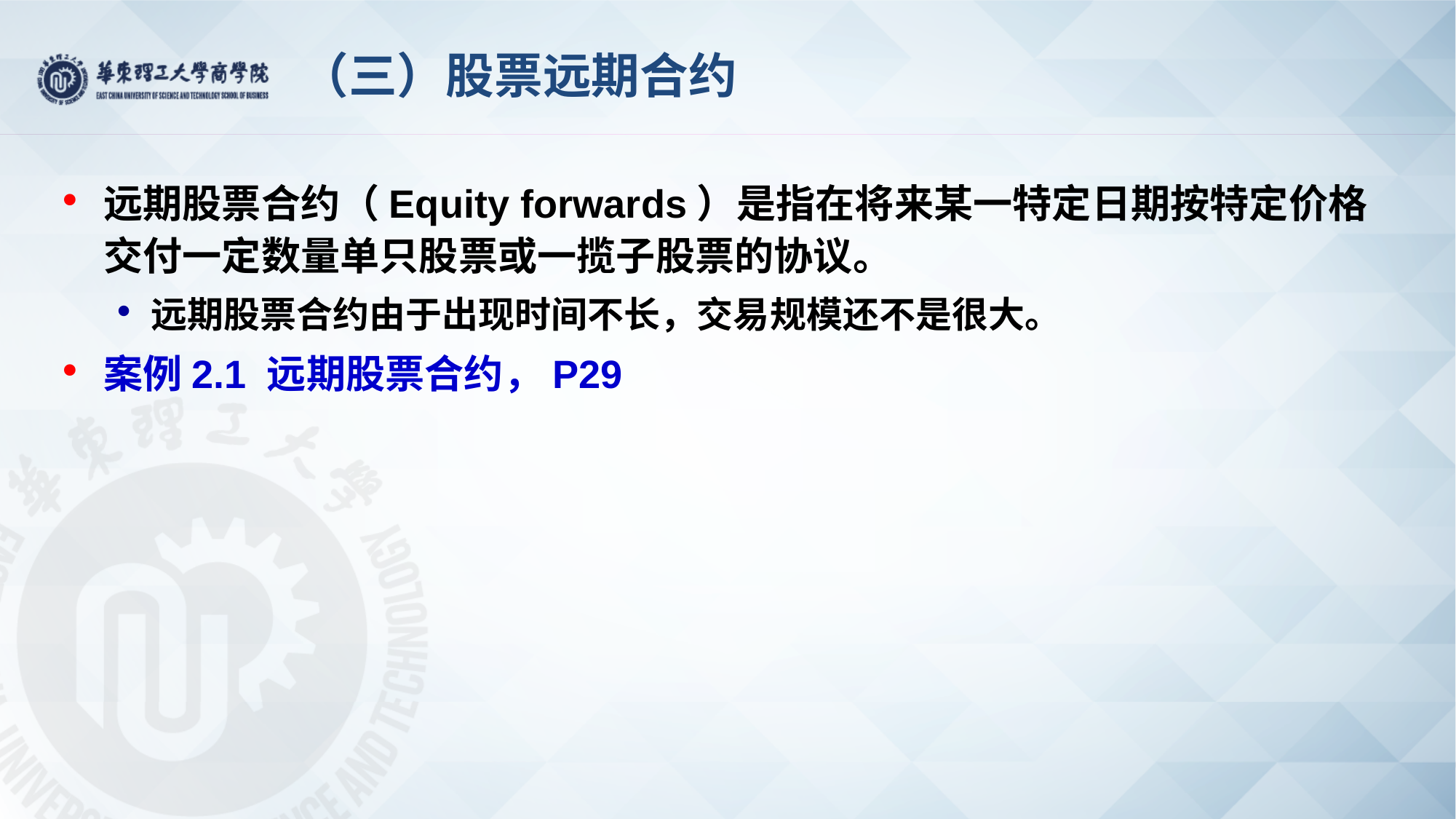

# （三）股票远期合约
远期股票合约（Equity forwards）是指在将来某一特定日期按特定价格交付一定数量单只股票或一揽子股票的协议。
远期股票合约由于出现时间不长，交易规模还不是很大。
案例2.1 远期股票合约，P29